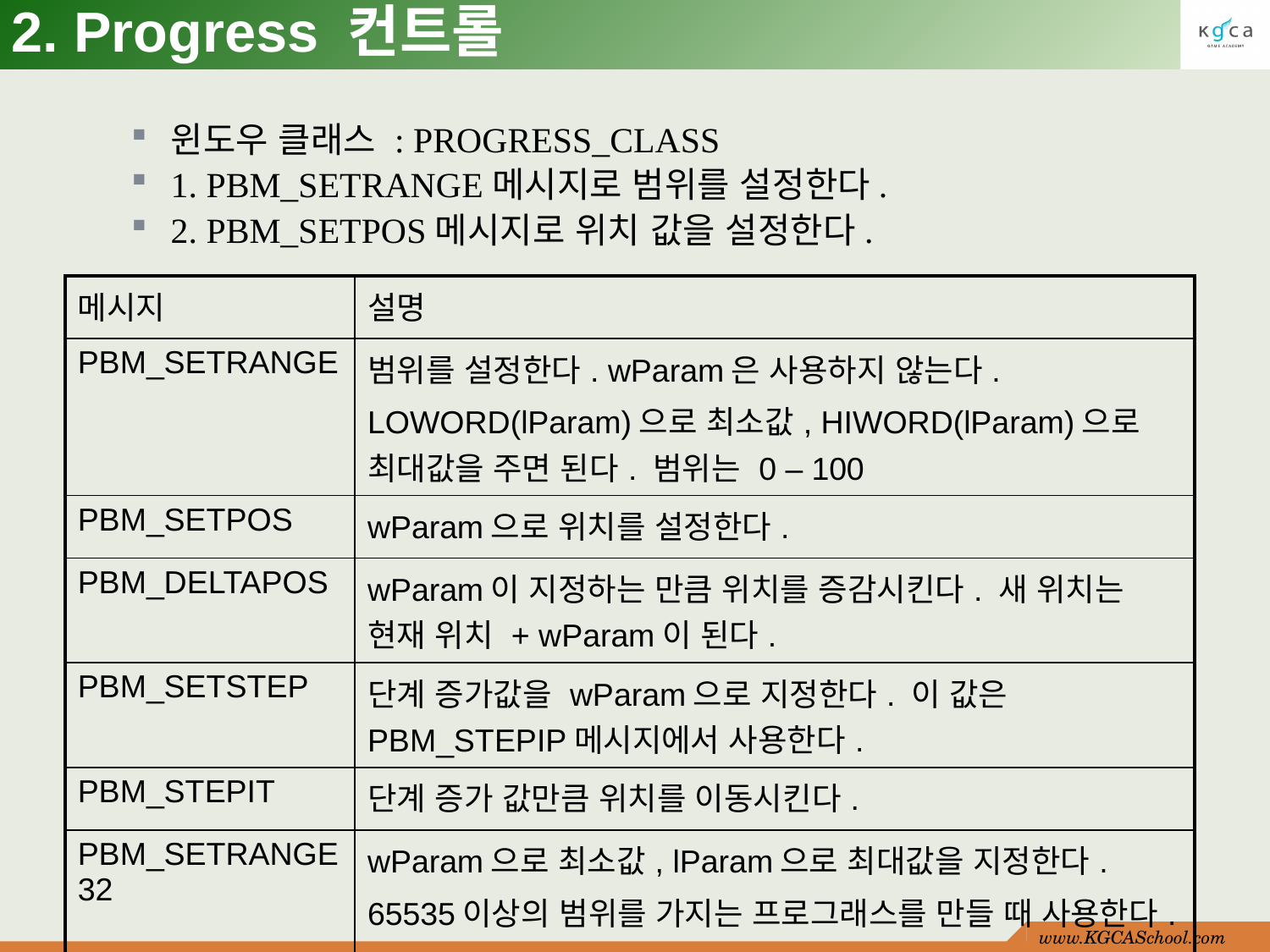

# 2. Progress 컨트롤
윈도우 클래스 : PROGRESS_CLASS
1. PBM_SETRANGE메시지로 범위를 설정한다.
2. PBM_SETPOS메시지로 위치 값을 설정한다.
| 메시지 | 설명 |
| --- | --- |
| PBM\_SETRANGE | 범위를 설정한다. wParam은 사용하지 않는다. LOWORD(lParam)으로 최소값, HIWORD(lParam)으로 최대값을 주면 된다. 범위는 0 – 100 |
| PBM\_SETPOS | wParam으로 위치를 설정한다. |
| PBM\_DELTAPOS | wParam이 지정하는 만큼 위치를 증감시킨다. 새 위치는 현재 위치 + wParam이 된다. |
| PBM\_SETSTEP | 단계 증가값을 wParam으로 지정한다. 이 값은 PBM\_STEPIP메시지에서 사용한다. |
| PBM\_STEPIT | 단계 증가 값만큼 위치를 이동시킨다. |
| PBM\_SETRANGE32 | wParam으로 최소값, lParam으로 최대값을 지정한다. 65535이상의 범위를 가지는 프로그래스를 만들 때 사용한다. |